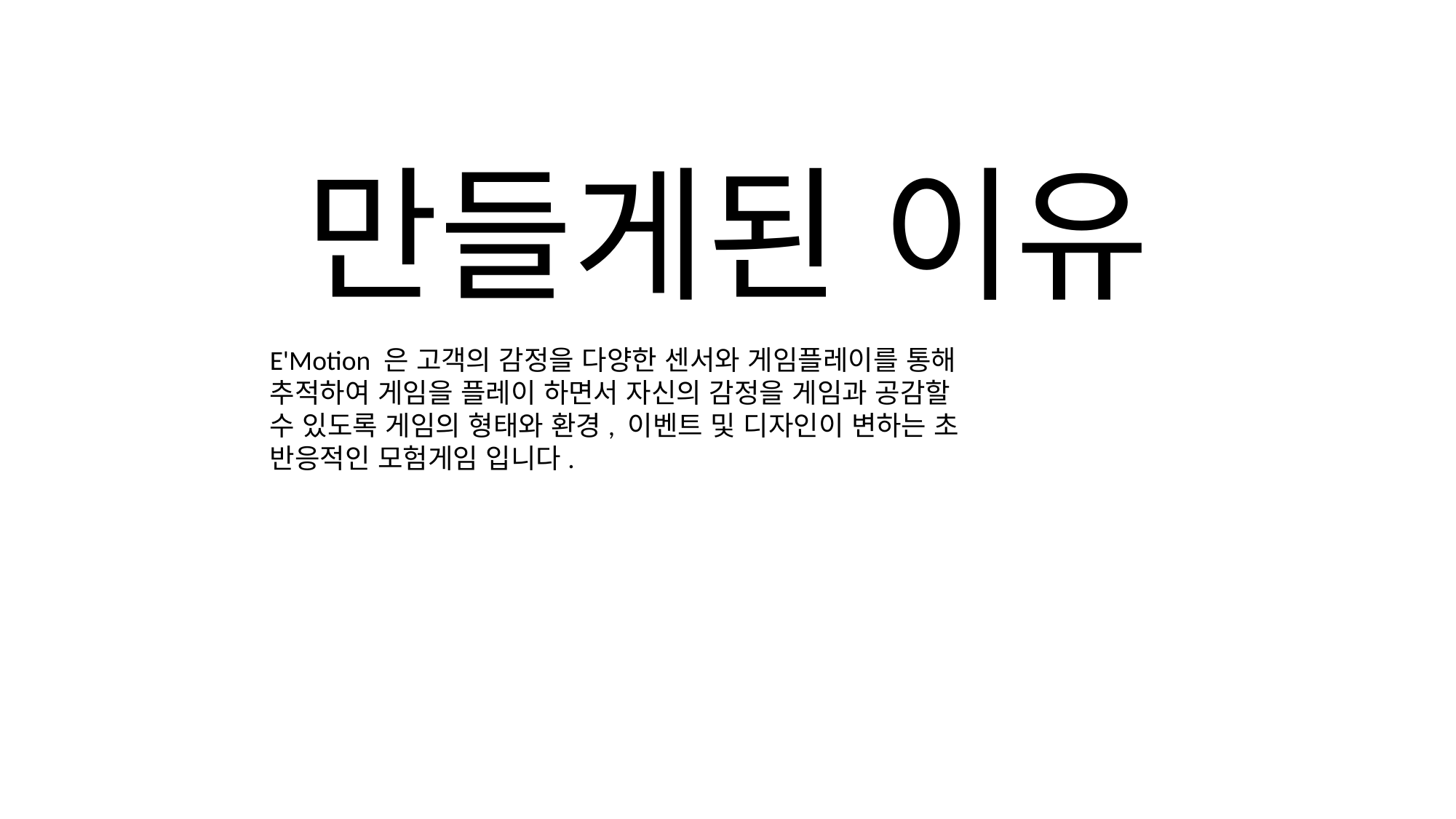

만들게된 이유
E'Motion 은 고객의 감정을 다양한 센서와 게임플레이를 통해 추적하여 게임을 플레이 하면서 자신의 감정을 게임과 공감할 수 있도록 게임의 형태와 환경, 이벤트 및 디자인이 변하는 초 반응적인 모험게임 입니다.